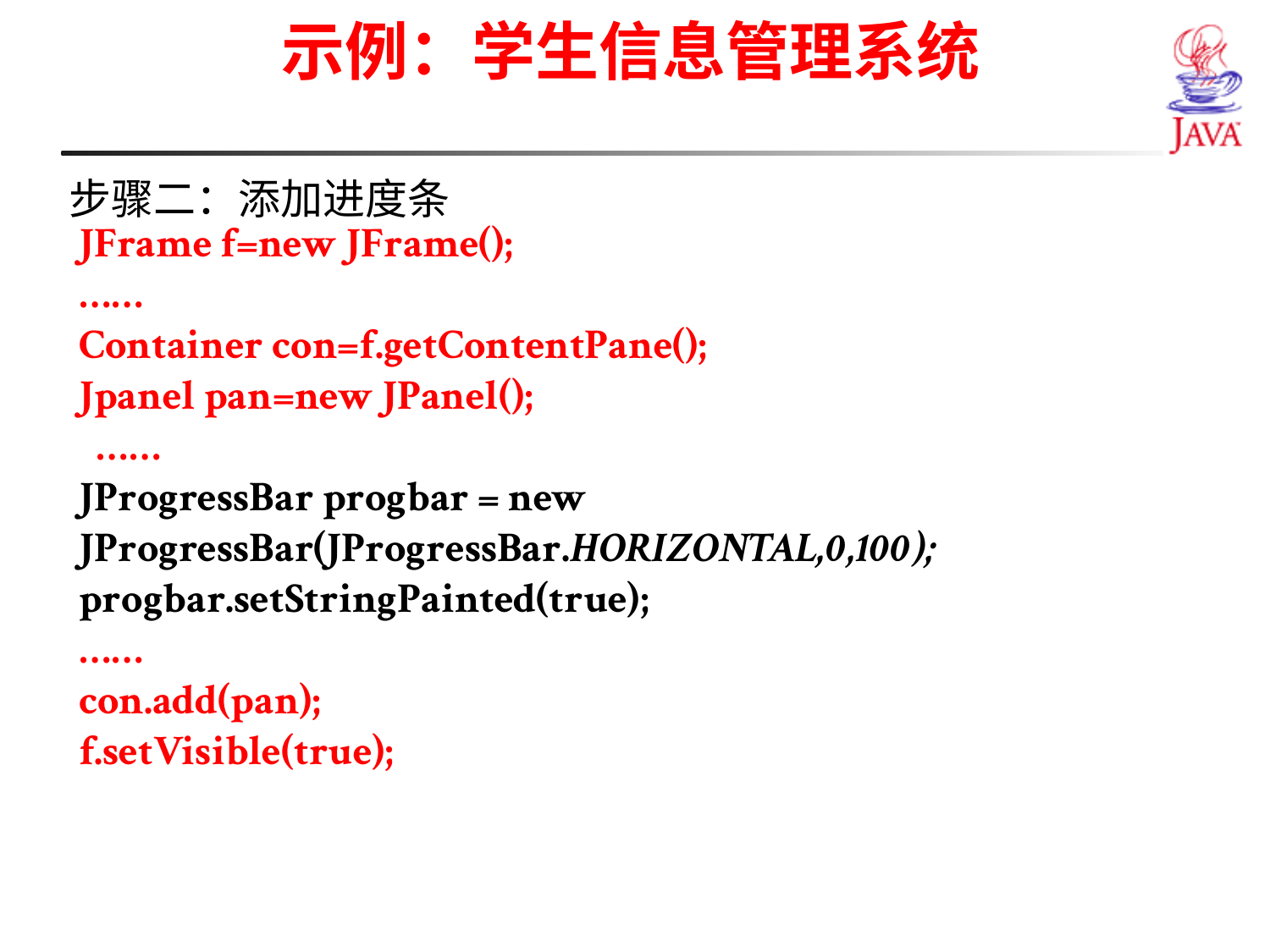

示例：学生信息管理系统

步骤二：添加进度条

JFrame f=new JFrame();
……
Container con=f.getContentPane();
Jpanel pan=new JPanel();
  ……
JProgressBar progbar = new JProgressBar(JProgressBar.HORIZONTAL,0,100);
progbar.setStringPainted(true);
……
con.add(pan);
f.setVisible(true);